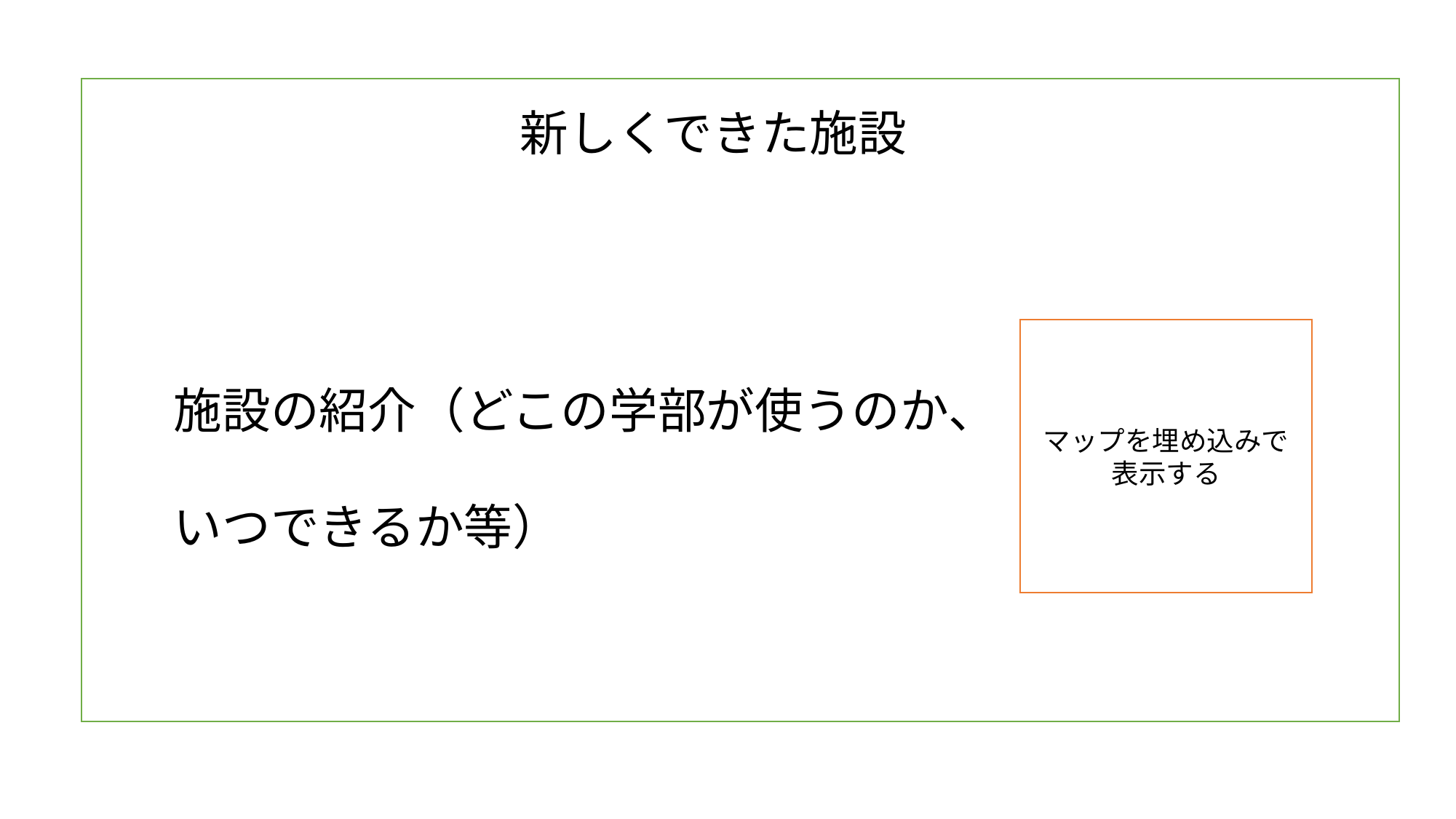

新しくできた施設
マップを埋め込みで表示する
施設の紹介（どこの学部が使うのか、
いつできるか等）